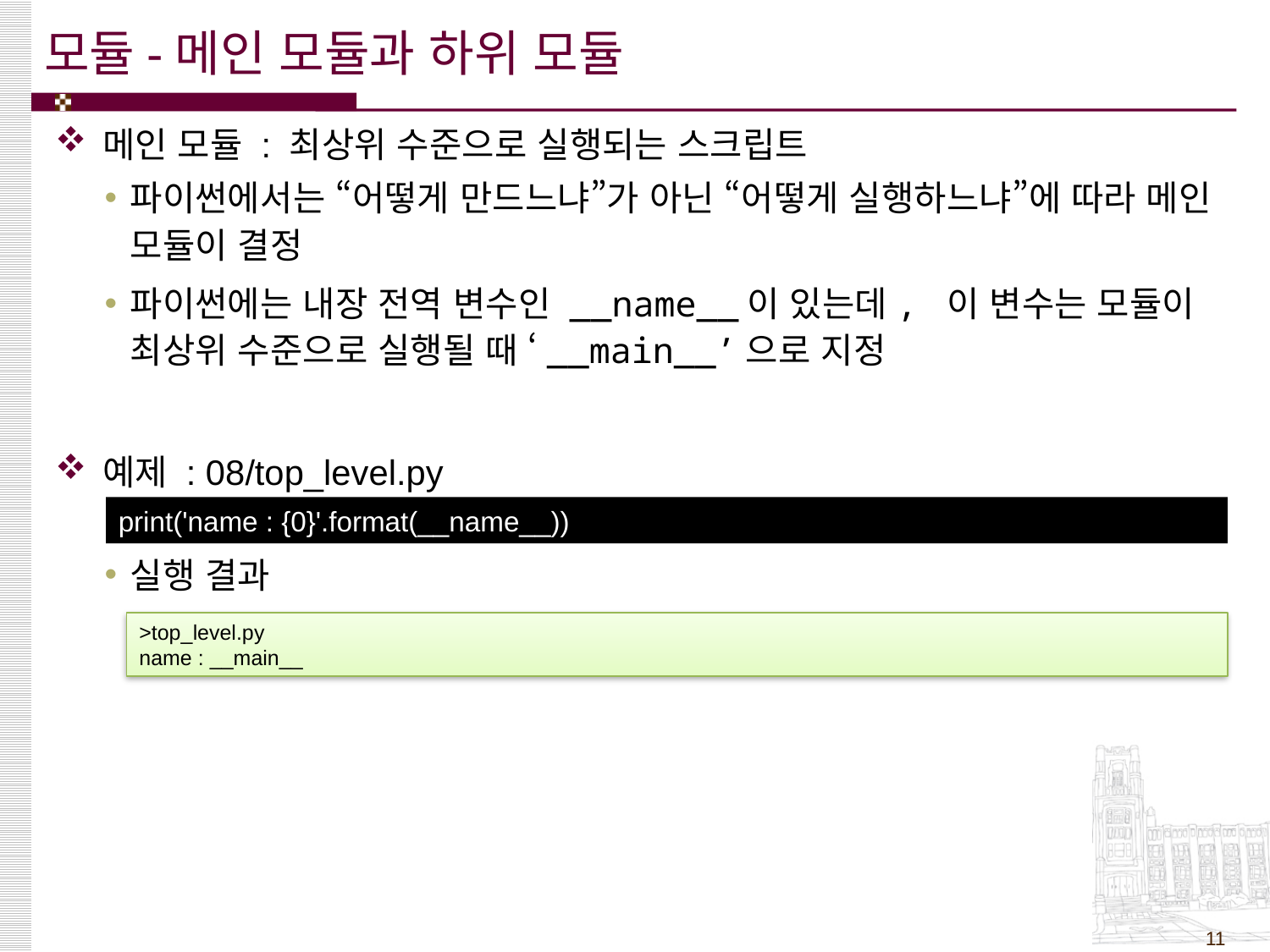

# 모듈-메인 모듈과 하위 모듈
메인 모듈 : 최상위 수준으로 실행되는 스크립트
파이썬에서는 “어떻게 만드느냐”가 아닌 “어떻게 실행하느냐”에 따라 메인 모듈이 결정
파이썬에는 내장 전역 변수인 __name__이 있는데, 이 변수는 모듈이 최상위 수준으로 실행될 때 ‘__main__’으로 지정

예제 : 08/top_level.py

실행 결과

print('name : {0}'.format(__name__))
>top_level.py
name : __main__